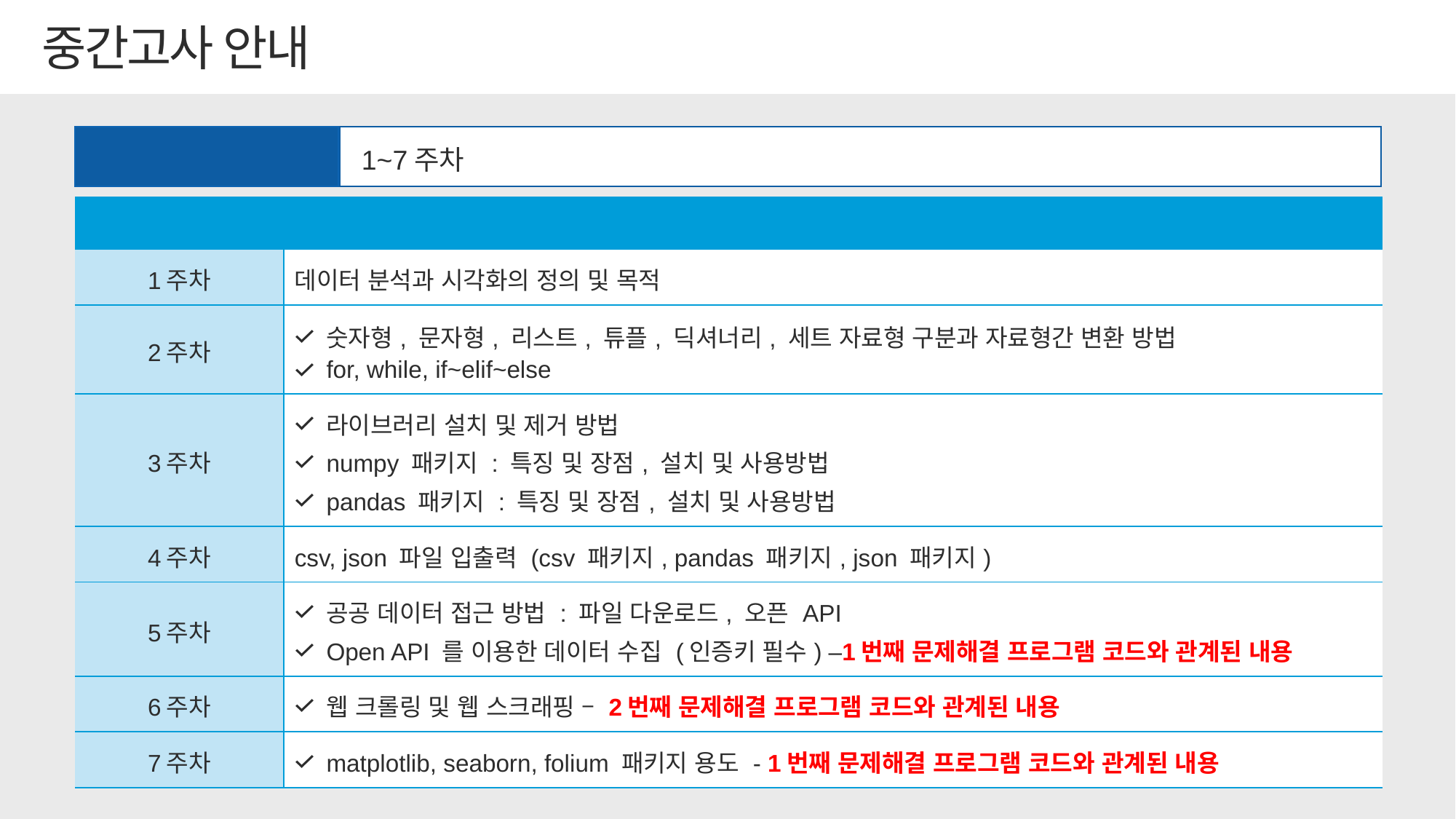

중간고사 안내
시험 범위
1~7주차
| 주차별 시험 요약 |  |
| --- | --- |
| 1주차 | 데이터 분석과 시각화의 정의 및 목적 |
| 2주차 | 숫자형, 문자형, 리스트, 튜플, 딕셔너리, 세트 자료형 구분과 자료형간 변환 방법 for, while, if~elif~else |
| 3주차 | 라이브러리 설치 및 제거 방법 numpy 패키지 : 특징 및 장점, 설치 및 사용방법 pandas 패키지 : 특징 및 장점, 설치 및 사용방법 |
| 4주차 | csv, json 파일 입출력 (csv 패키지, pandas 패키지, json 패키지) |
| 5주차 | 공공 데이터 접근 방법 : 파일 다운로드, 오픈 API Open API 를 이용한 데이터 수집 (인증키 필수) –1번째 문제해결 프로그램 코드와 관계된 내용 |
| 6주차 | 웹 크롤링 및 웹 스크래핑 – 2번째 문제해결 프로그램 코드와 관계된 내용 |
| 7주차 | matplotlib, seaborn, folium 패키지 용도 - 1번째 문제해결 프로그램 코드와 관계된 내용 |